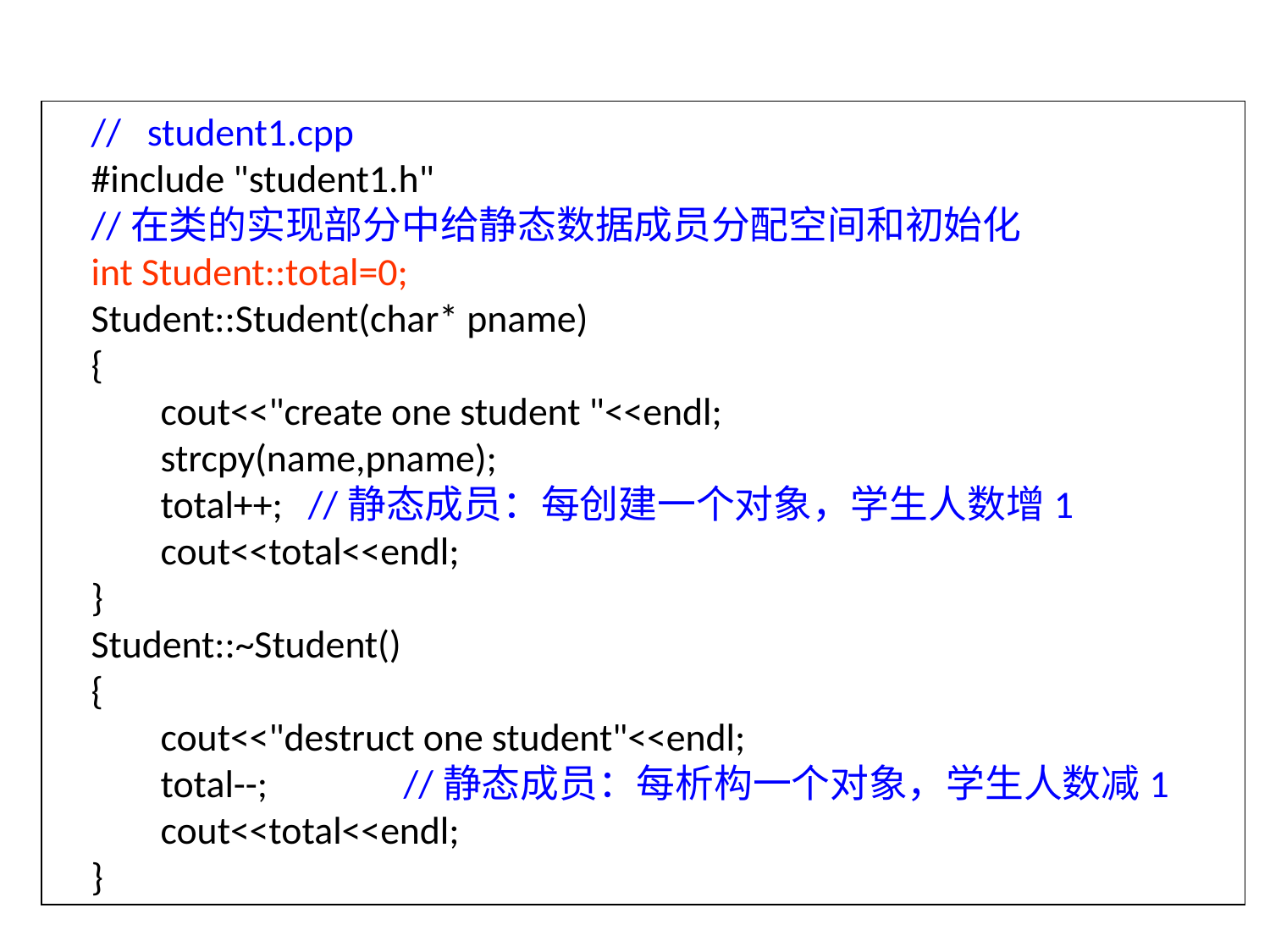

//   student1.cpp
#include "student1.h"
//在类的实现部分中给静态数据成员分配空间和初始化
int Student::total=0;
Student::Student(char* pname)
{
        cout<<"create one student "<<endl;
        strcpy(name,pname);
        total++; 	//静态成员：每创建一个对象，学生人数增1
        cout<<total<<endl;
}
Student::~Student()
{
        cout<<"destruct one student"<<endl;
        total--; 	           //静态成员：每析构一个对象，学生人数减1
        cout<<total<<endl;
}